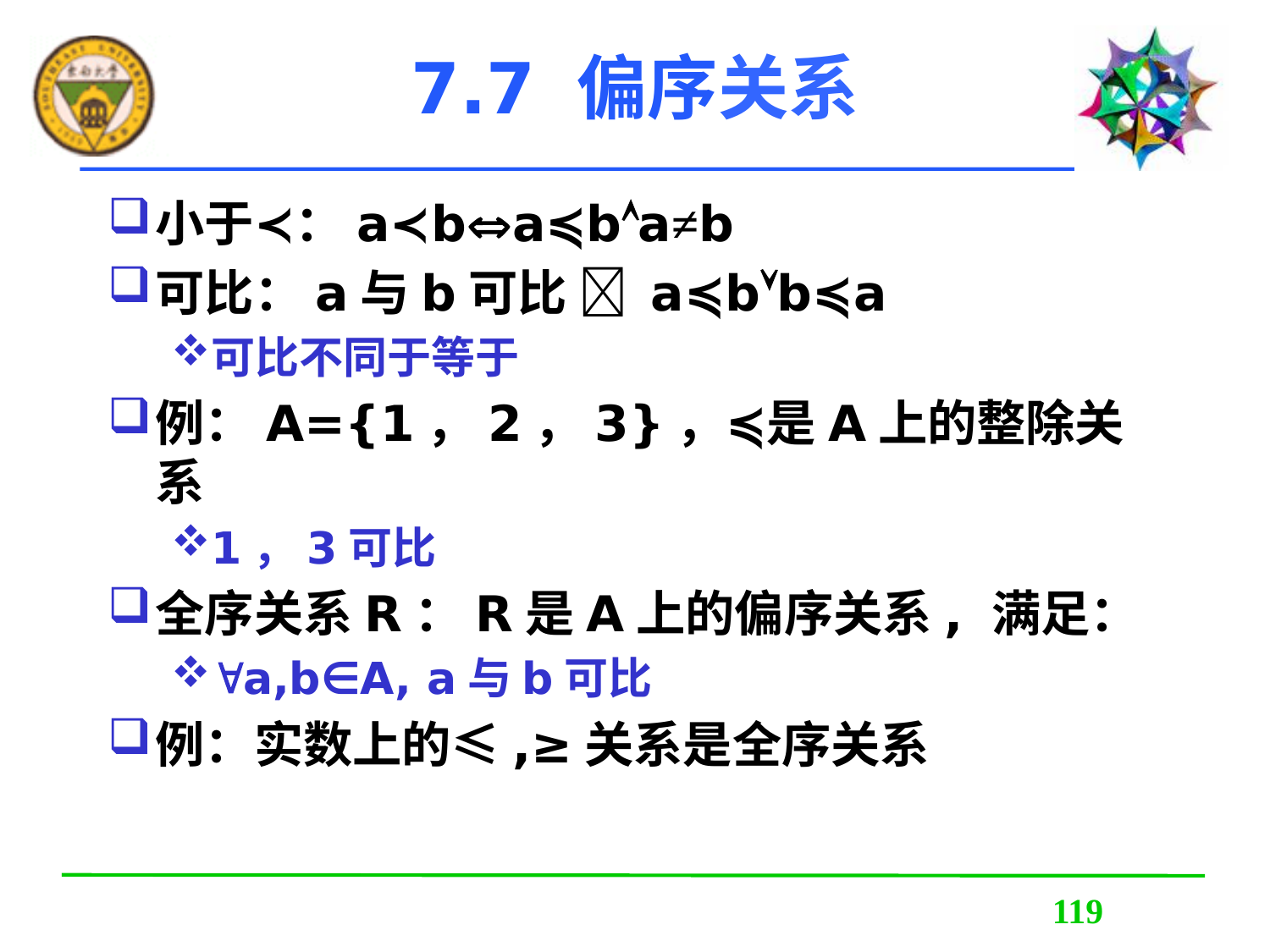

# 7.7 偏序关系
小于≺：a≺b⇔a≼b∧a≠b
可比：a与b可比 ⇔ a≼b∨b≼a
可比不同于等于
例：A={1，2，3}，≼是A上的整除关系
1，3可比
全序关系R：R是A上的偏序关系, 满足：
∀a,b∈A, a与b可比
例：实数上的≤,≥关系是全序关系